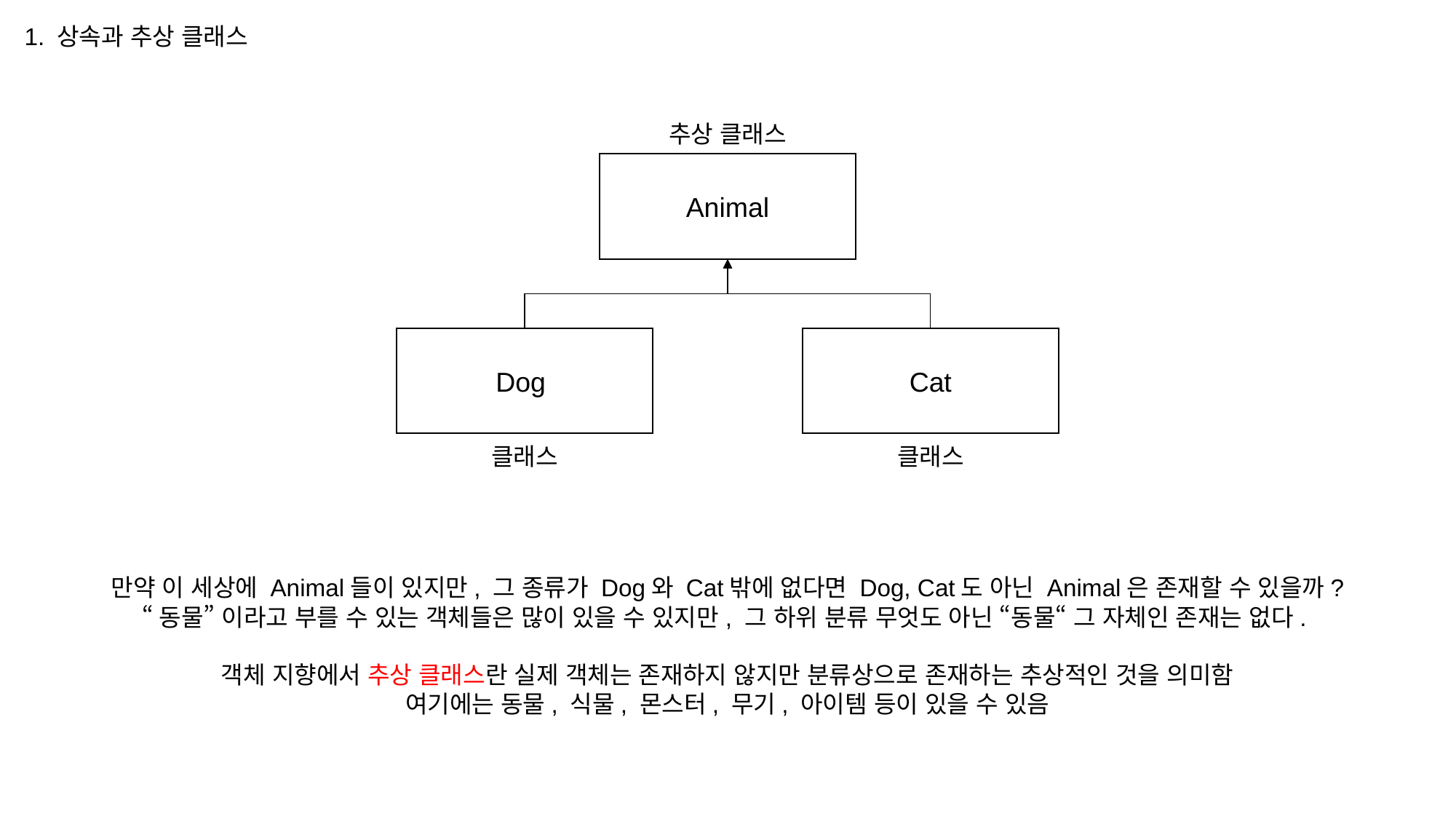

1. 상속과 추상 클래스
추상 클래스
Animal
Dog
Cat
클래스
클래스
만약 이 세상에 Animal들이 있지만, 그 종류가 Dog와 Cat밖에 없다면 Dog, Cat도 아닌 Animal은 존재할 수 있을까?
“동물” 이라고 부를 수 있는 객체들은 많이 있을 수 있지만, 그 하위 분류 무엇도 아닌 “동물“ 그 자체인 존재는 없다.

객체 지향에서 추상 클래스란 실제 객체는 존재하지 않지만 분류상으로 존재하는 추상적인 것을 의미함
여기에는 동물, 식물, 몬스터, 무기, 아이템 등이 있을 수 있음